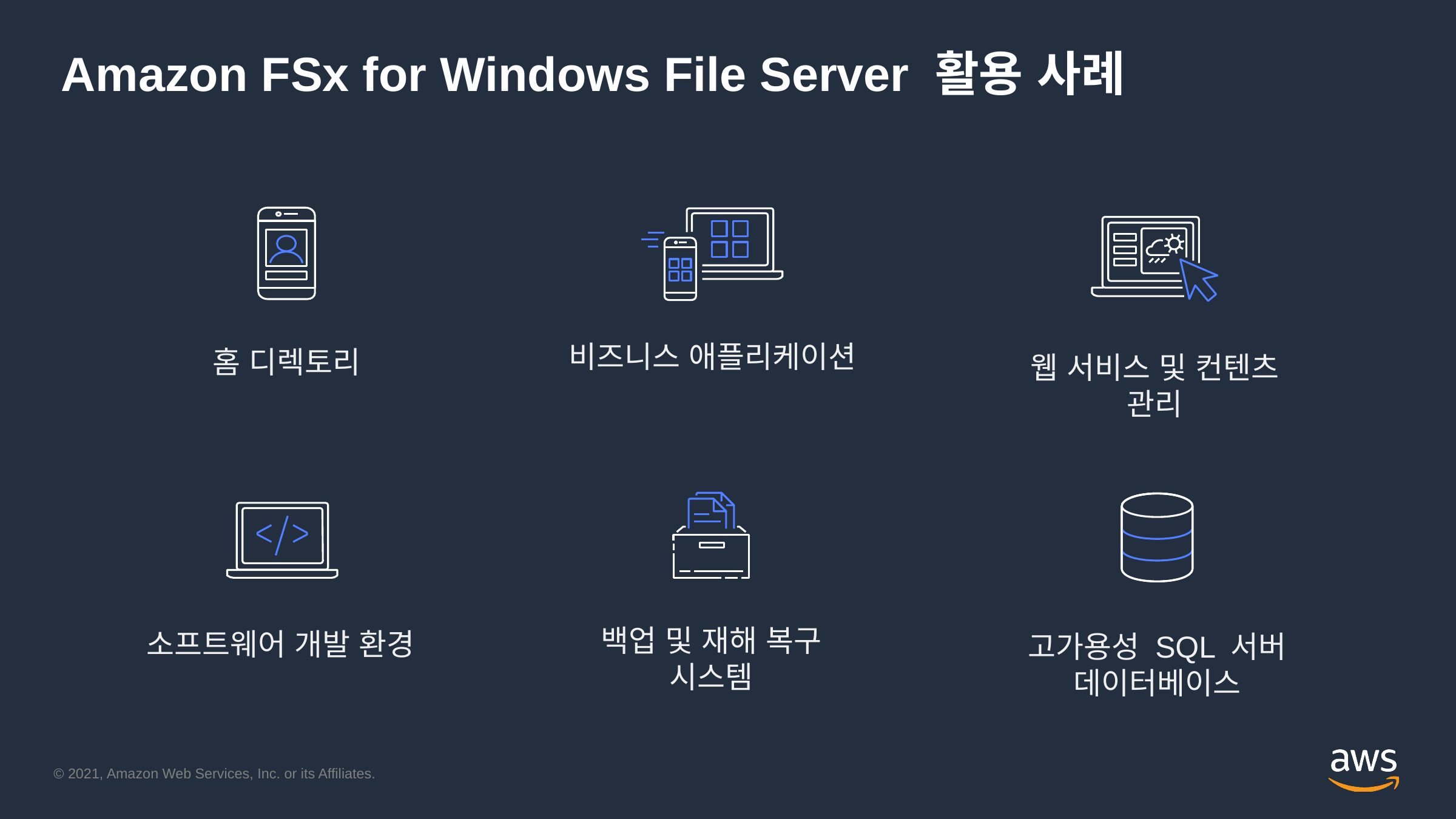

# Amazon FSx for Windows File Server 활용 사례

비즈니스 애플리케이션

홈 디렉토리

웹 서비스 및 컨텐츠 관리

소프트웨어 개발 환경

백업 및 재해 복구 시스템

고가용성 SQL 서버 데이터베이스